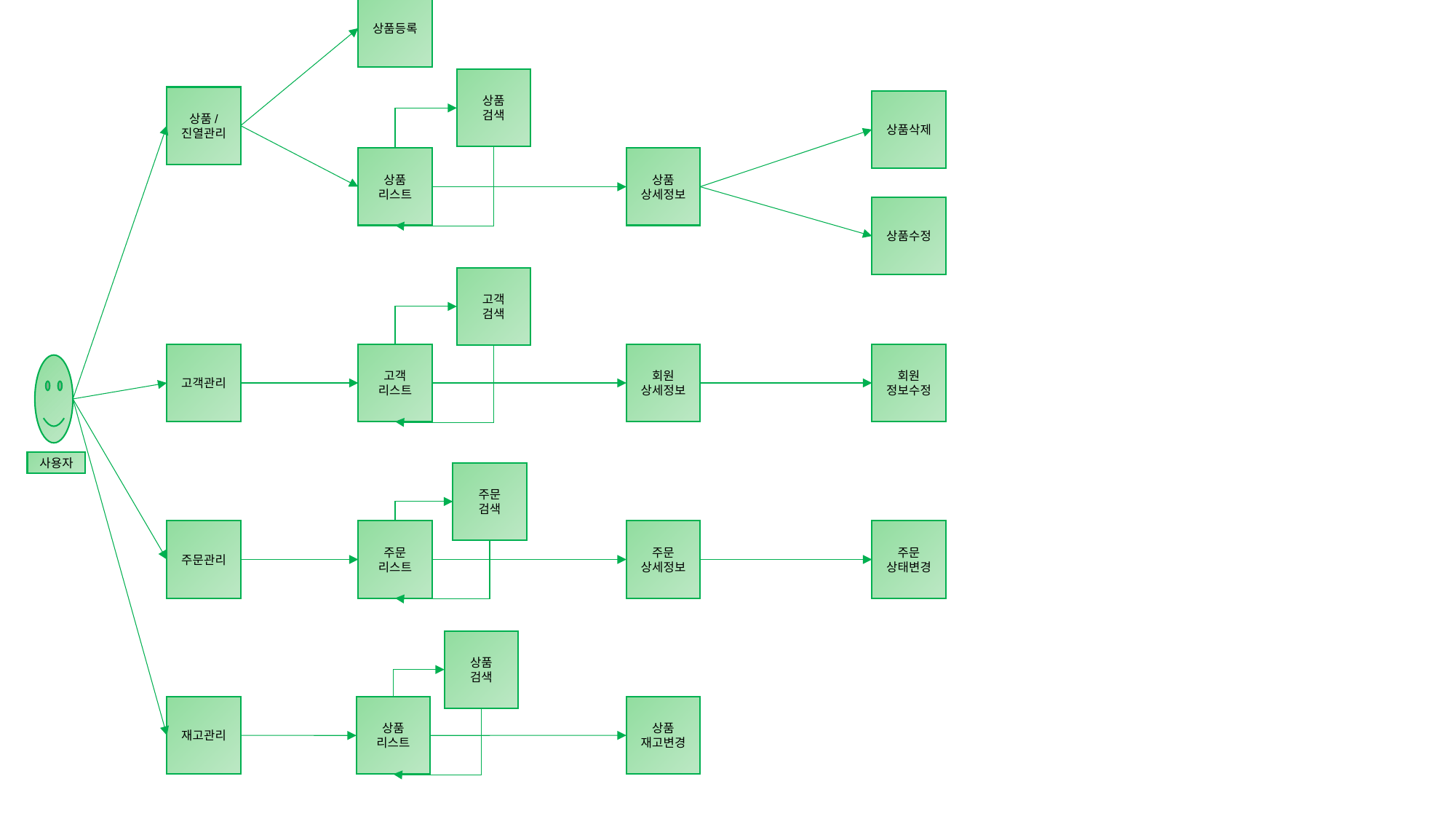

관리자
상품등록
상품
검색
상품/
진열관리
상품삭제
상품
리스트
상품
상세정보
상품수정
고객
검색
고객관리
고객
리스트
회원
상세정보
회원
정보수정

사용자
주문
검색
주문관리
주문
리스트
주문
상세정보
주문
상태변경
상품
검색
재고관리
상품
재고변경
상품
리스트